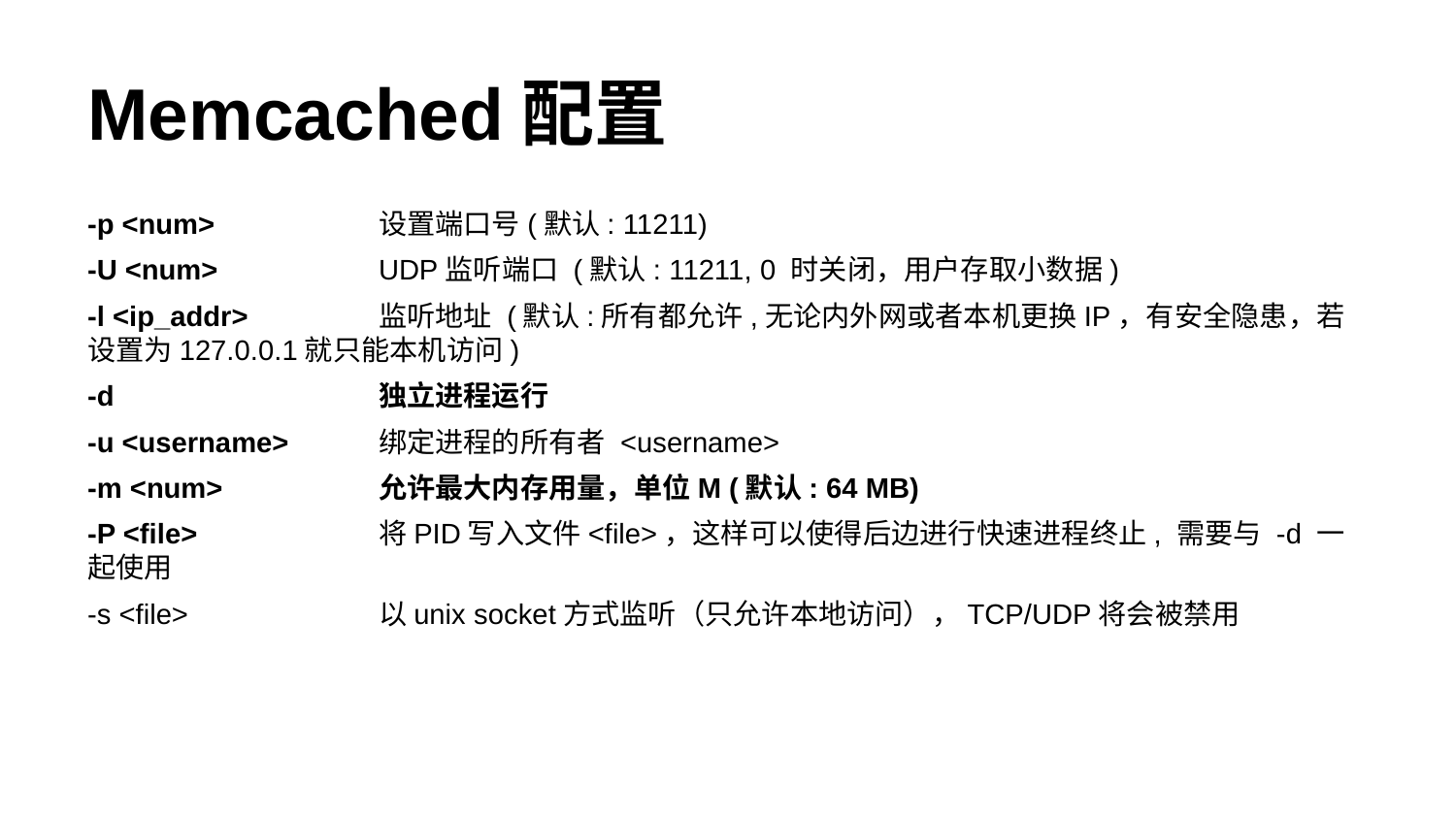

# Memcached配置
-p <num>		设置端口号(默认: 11211)
-U <num>  	UDP监听端口 (默认: 11211, 0 时关闭，用户存取小数据)
-l <ip_addr>  	监听地址 (默认:所有都允许,无论内外网或者本机更换IP，有安全隐患，若设置为127.0.0.1就只能本机访问)
-d        		独立进程运行
-u <username> 	绑定进程的所有者 <username>
-m <num>  	允许最大内存用量，单位M (默认: 64 MB)
-P <file> 		将PID写入文件<file>，这样可以使得后边进行快速进程终止, 需要与 -d 一起使用
-s <file> 		以unix socket方式监听（只允许本地访问），TCP/UDP将会被禁用